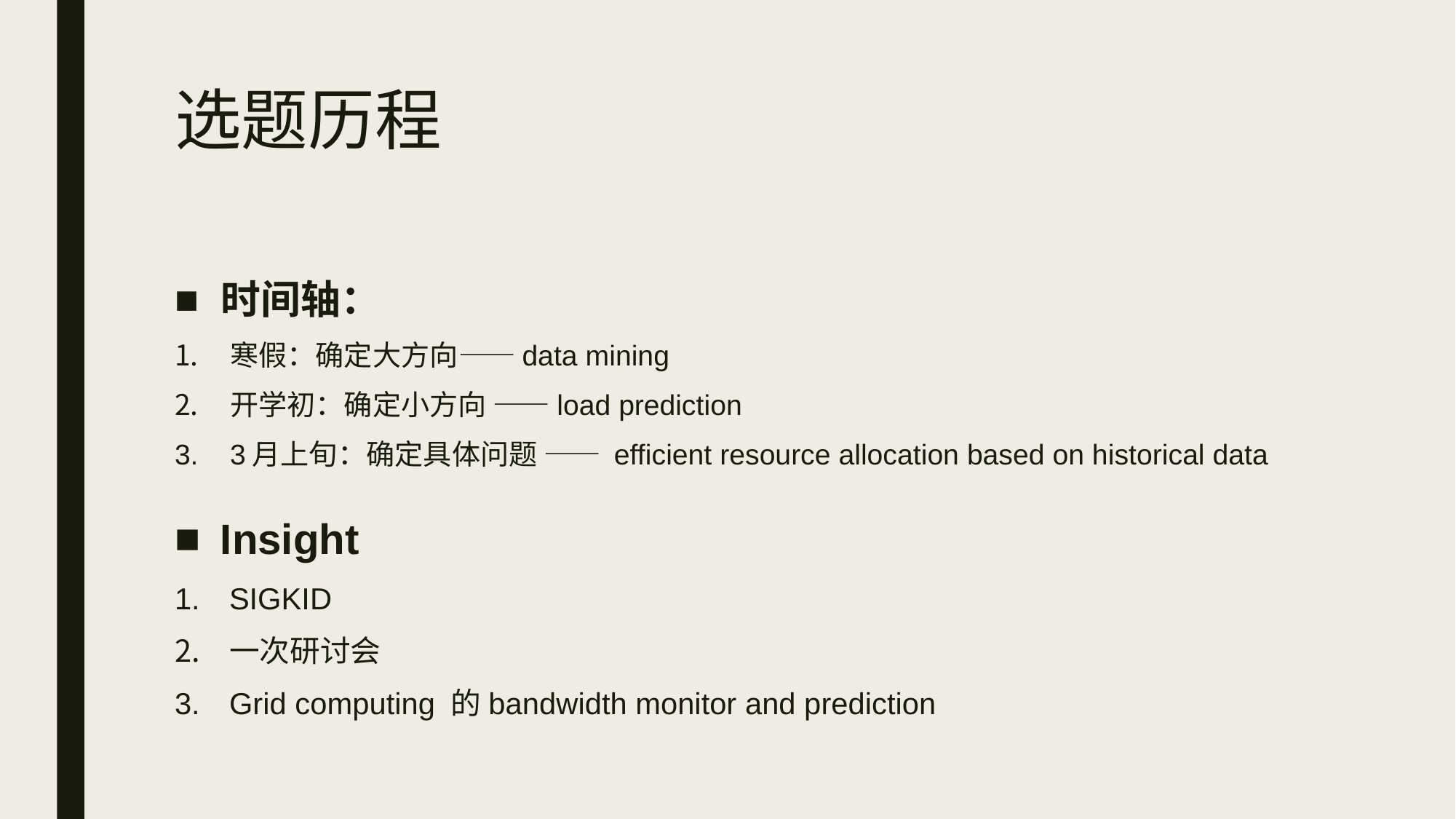

# 选题历程
时间轴：
寒假：确定大方向——data mining
开学初：确定小方向 ——load prediction
3月上旬：确定具体问题 —— efficient resource allocation based on historical data

Insight
SIGKID
一次研讨会
Grid computing 的bandwidth monitor and prediction